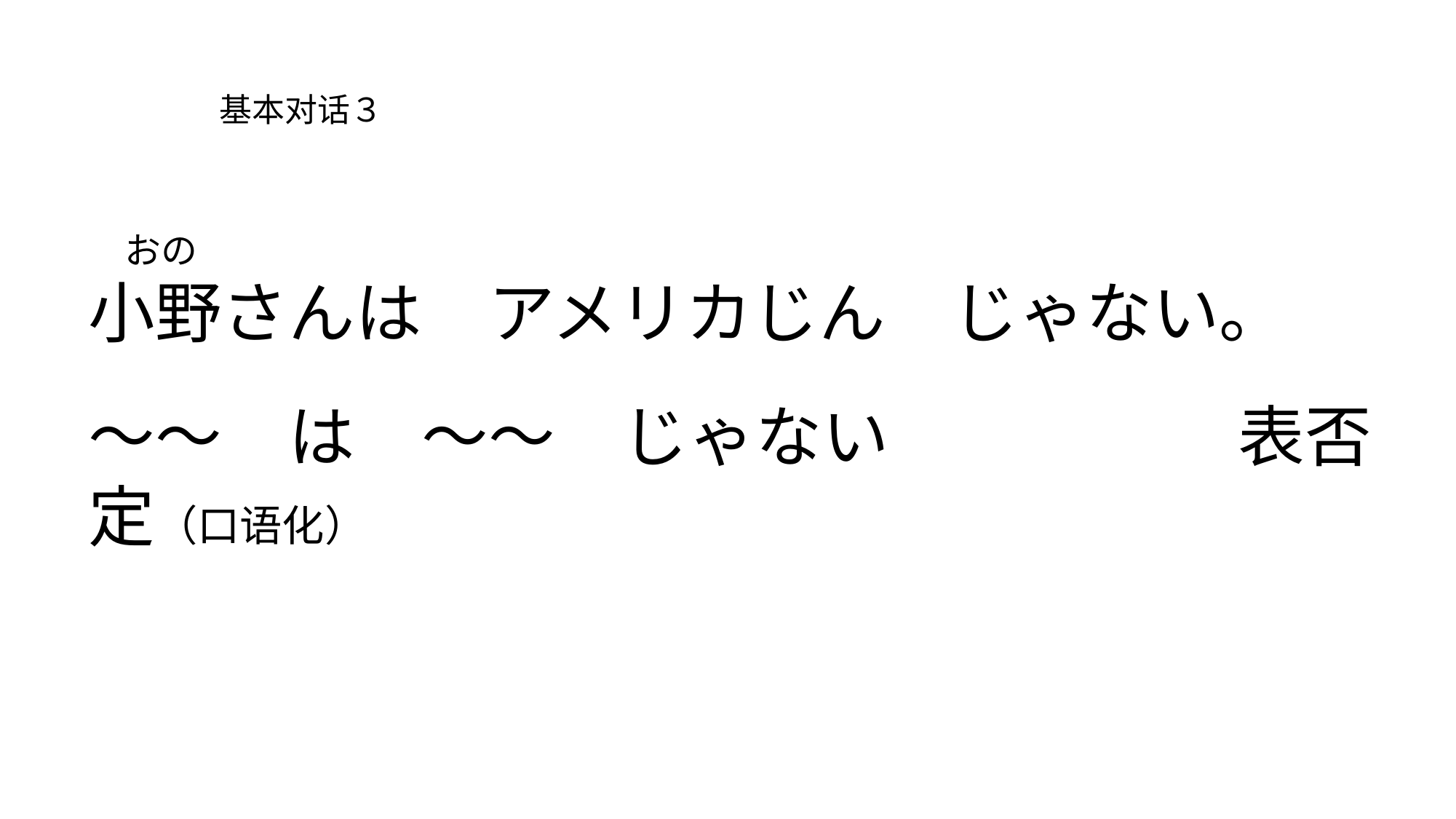

# 基本对话３
　おの
小野さんは　アメリカじん　じゃない。

～～　は　～～　じゃない　　　　　 表否定（口语化）